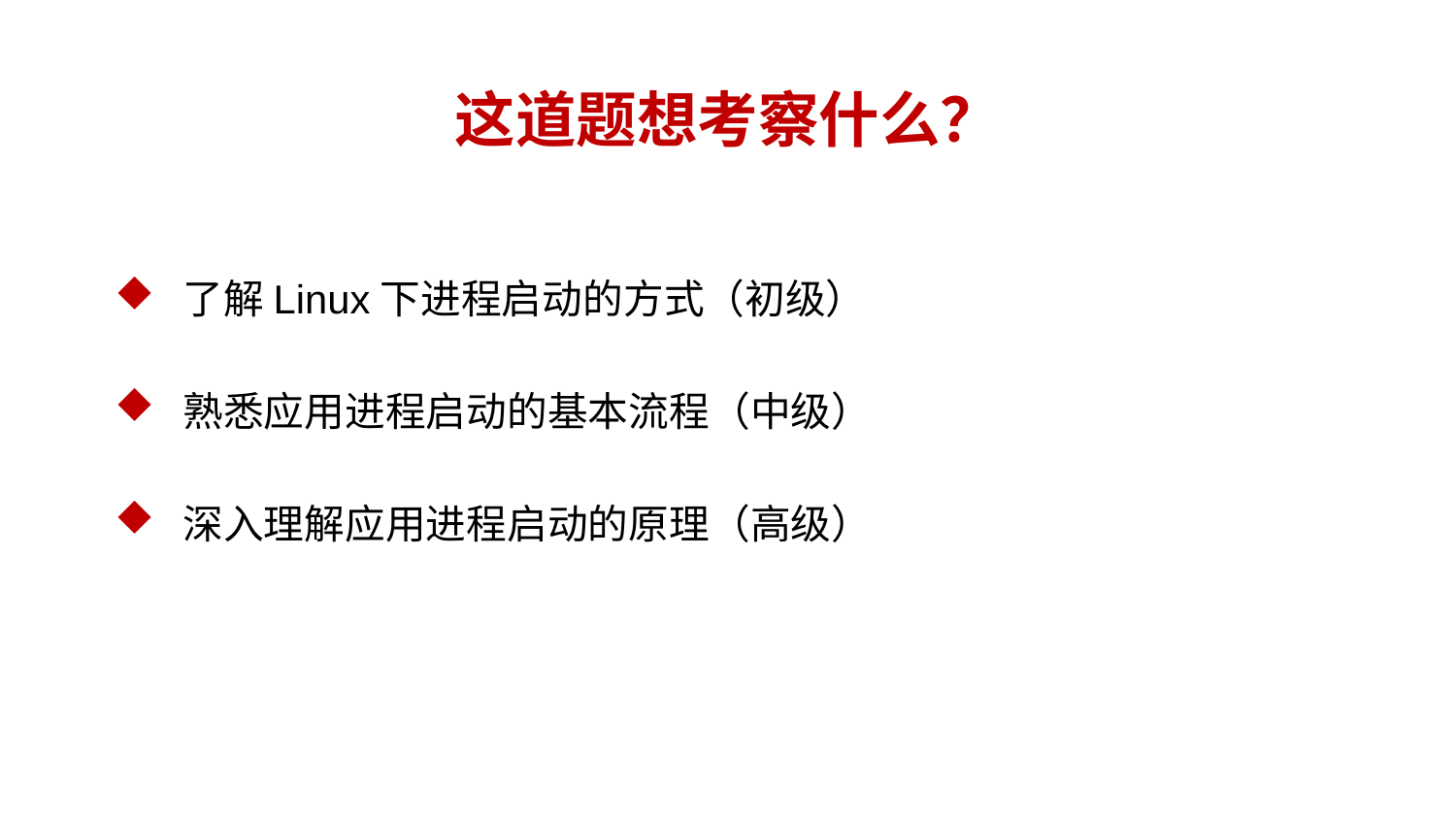

# 这道题想考察什么？
  了解Linux下进程启动的方式（初级）
  熟悉应用进程启动的基本流程（中级）
  深入理解应用进程启动的原理（高级）